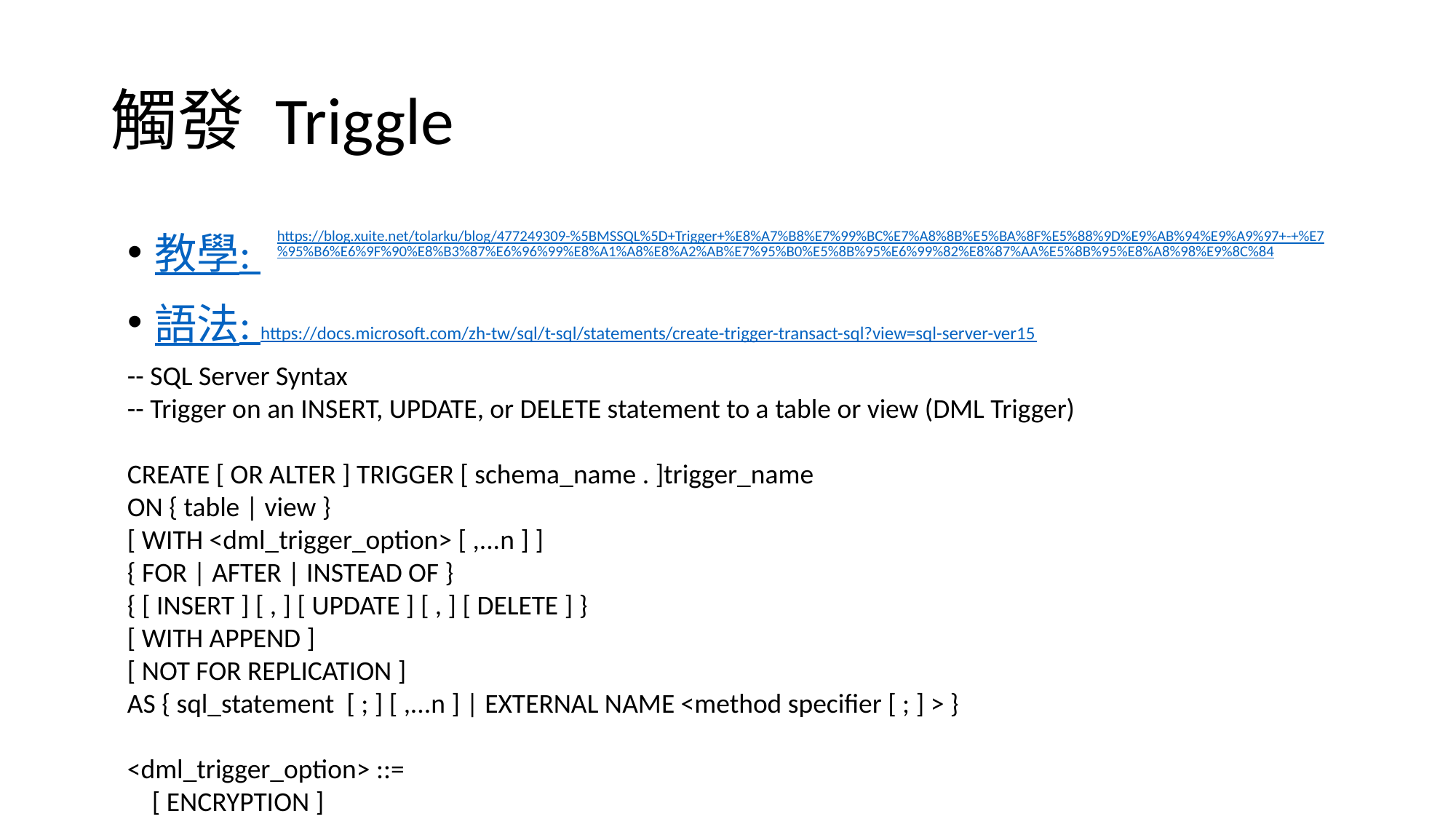

# 觸發 Triggle
教學:
語法: https://docs.microsoft.com/zh-tw/sql/t-sql/statements/create-trigger-transact-sql?view=sql-server-ver15

https://blog.xuite.net/tolarku/blog/477249309-%5BMSSQL%5D+Trigger+%E8%A7%B8%E7%99%BC%E7%A8%8B%E5%BA%8F%E5%88%9D%E9%AB%94%E9%A9%97+-+%E7%95%B6%E6%9F%90%E8%B3%87%E6%96%99%E8%A1%A8%E8%A2%AB%E7%95%B0%E5%8B%95%E6%99%82%E8%87%AA%E5%8B%95%E8%A8%98%E9%8C%84
-- SQL Server Syntax
-- Trigger on an INSERT, UPDATE, or DELETE statement to a table or view (DML Trigger)

CREATE [ OR ALTER ] TRIGGER [ schema_name . ]trigger_name
ON { table | view }
[ WITH <dml_trigger_option> [ ,...n ] ]
{ FOR | AFTER | INSTEAD OF }
{ [ INSERT ] [ , ] [ UPDATE ] [ , ] [ DELETE ] }
[ WITH APPEND ]
[ NOT FOR REPLICATION ]
AS { sql_statement  [ ; ] [ ,...n ] | EXTERNAL NAME <method specifier [ ; ] > }

<dml_trigger_option> ::=
    [ ENCRYPTION ]
    [ EXECUTE AS Clause ]

<method_specifier> ::=
    assembly_name.class_name.method_name